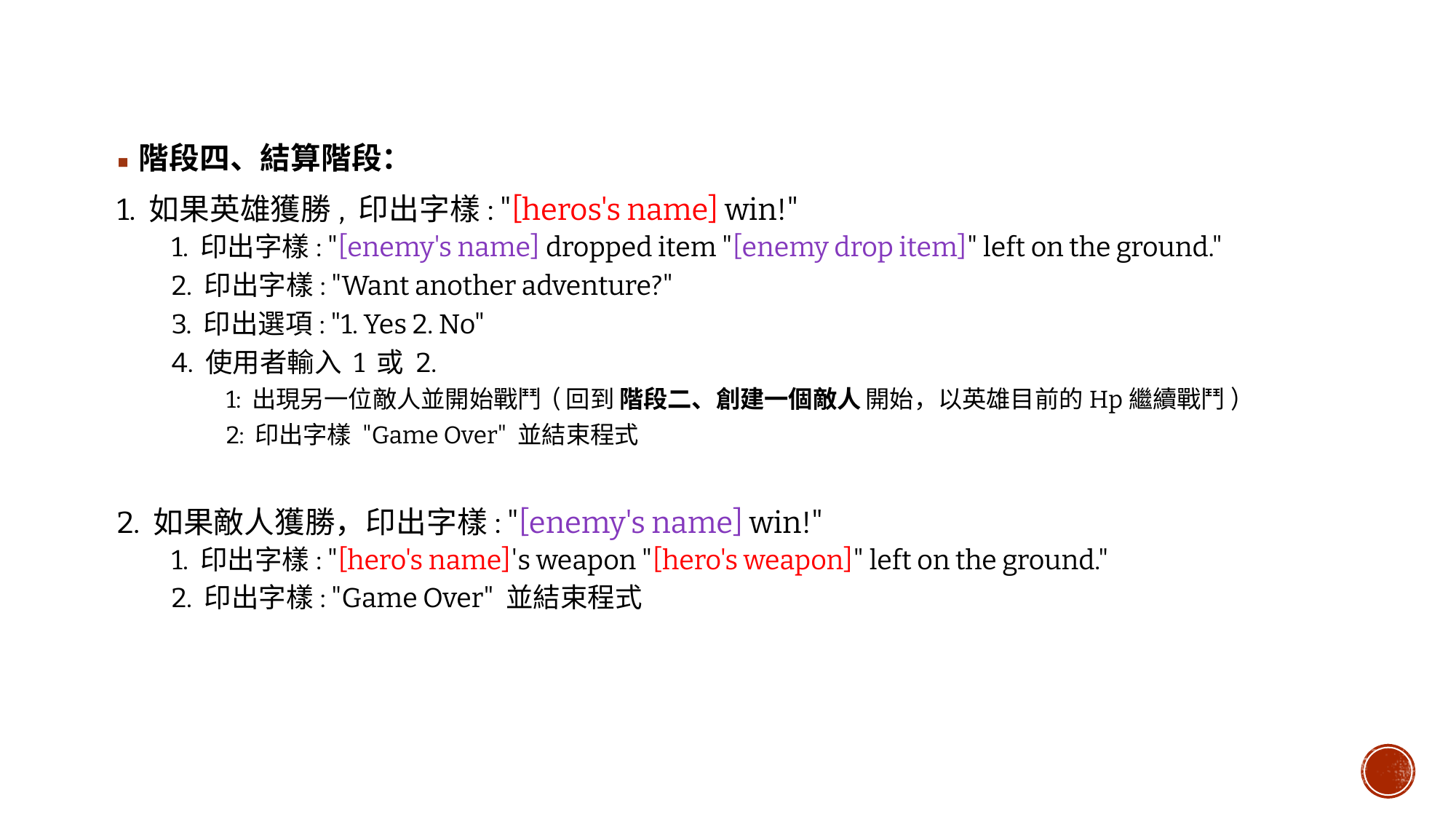

階段四、結算階段：
1. 如果英雄獲勝, 印出字樣: "[heros's name] win!"
1. 印出字樣: "[enemy's name] dropped item "[enemy drop item]" left on the ground."
2. 印出字樣: "Want another adventure?"
3. 印出選項: "1. Yes 2. No"
4. 使用者輸入 1 或 2.
1: 出現另一位敵人並開始戰鬥 (回到 階段二、創建一個敵人 開始，以英雄目前的Hp繼續戰鬥)
2: 印出字樣 "Game Over" 並結束程式

2. 如果敵人獲勝，印出字樣: "[enemy's name] win!"
1. 印出字樣: "[hero's name]'s weapon "[hero's weapon]" left on the ground."
2. 印出字樣: "Game Over" 並結束程式